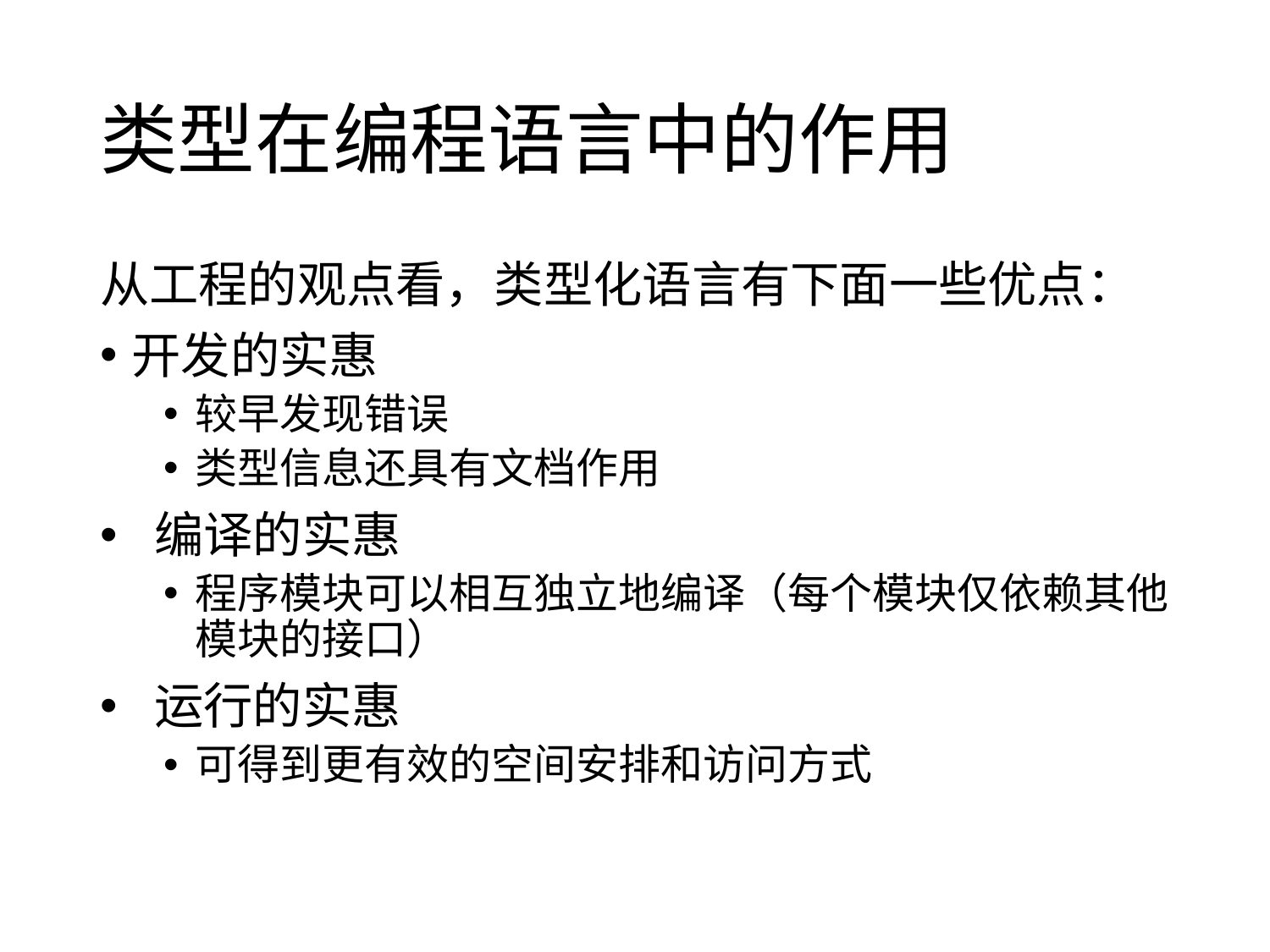

# 类型在编程语言中的作用
从工程的观点看，类型化语言有下面一些优点：
开发的实惠
较早发现错误
类型信息还具有文档作用
 编译的实惠
程序模块可以相互独立地编译（每个模块仅依赖其他模块的接口）
 运行的实惠
可得到更有效的空间安排和访问方式